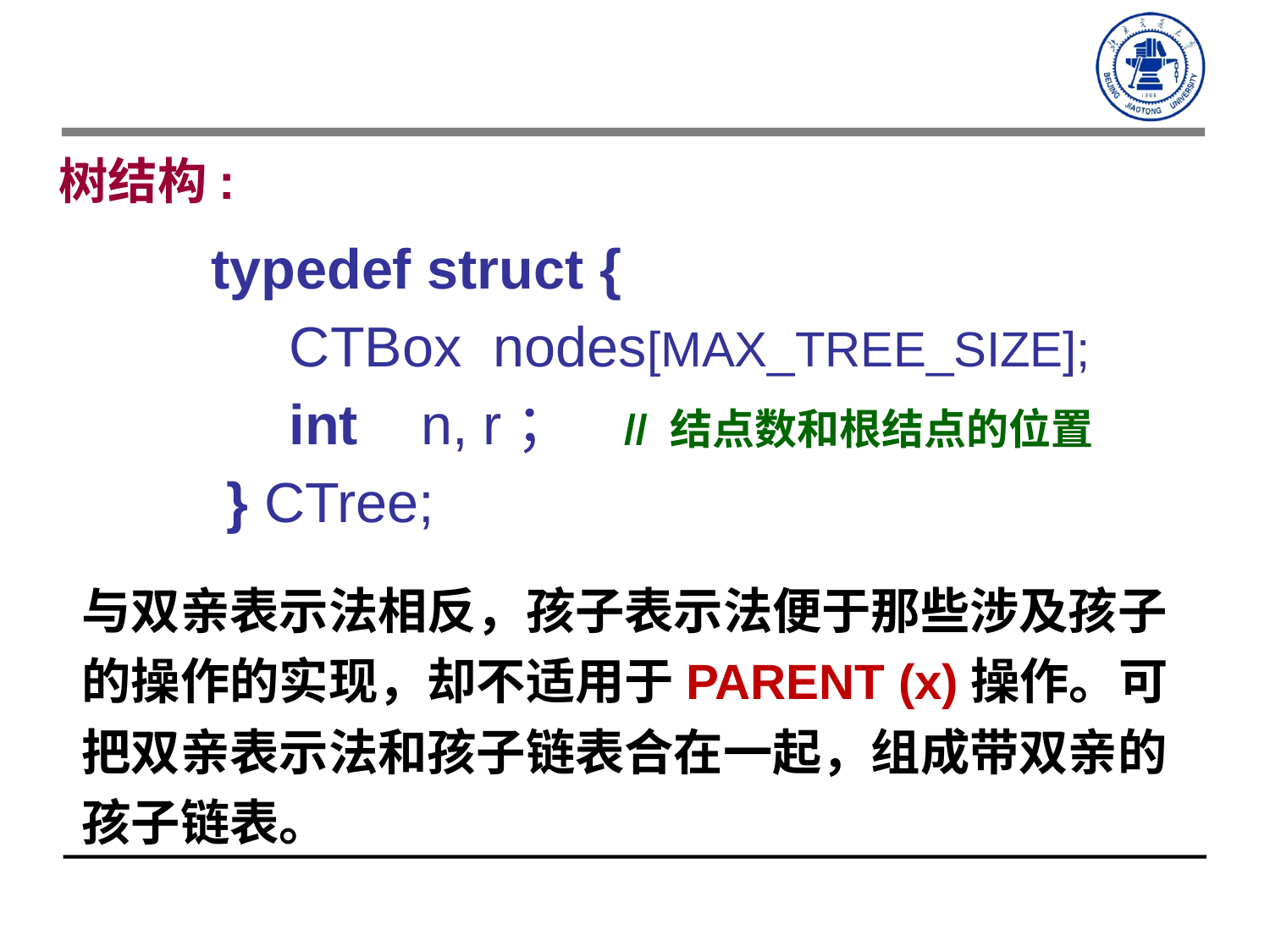

树结构:
typedef struct {
     CTBox  nodes[MAX_TREE_SIZE];
     int    n, r；   // 结点数和根结点的位置
 } CTree;
与双亲表示法相反，孩子表示法便于那些涉及孩子的操作的实现，却不适用于PARENT (x)操作。可把双亲表示法和孩子链表合在一起，组成带双亲的孩子链表。